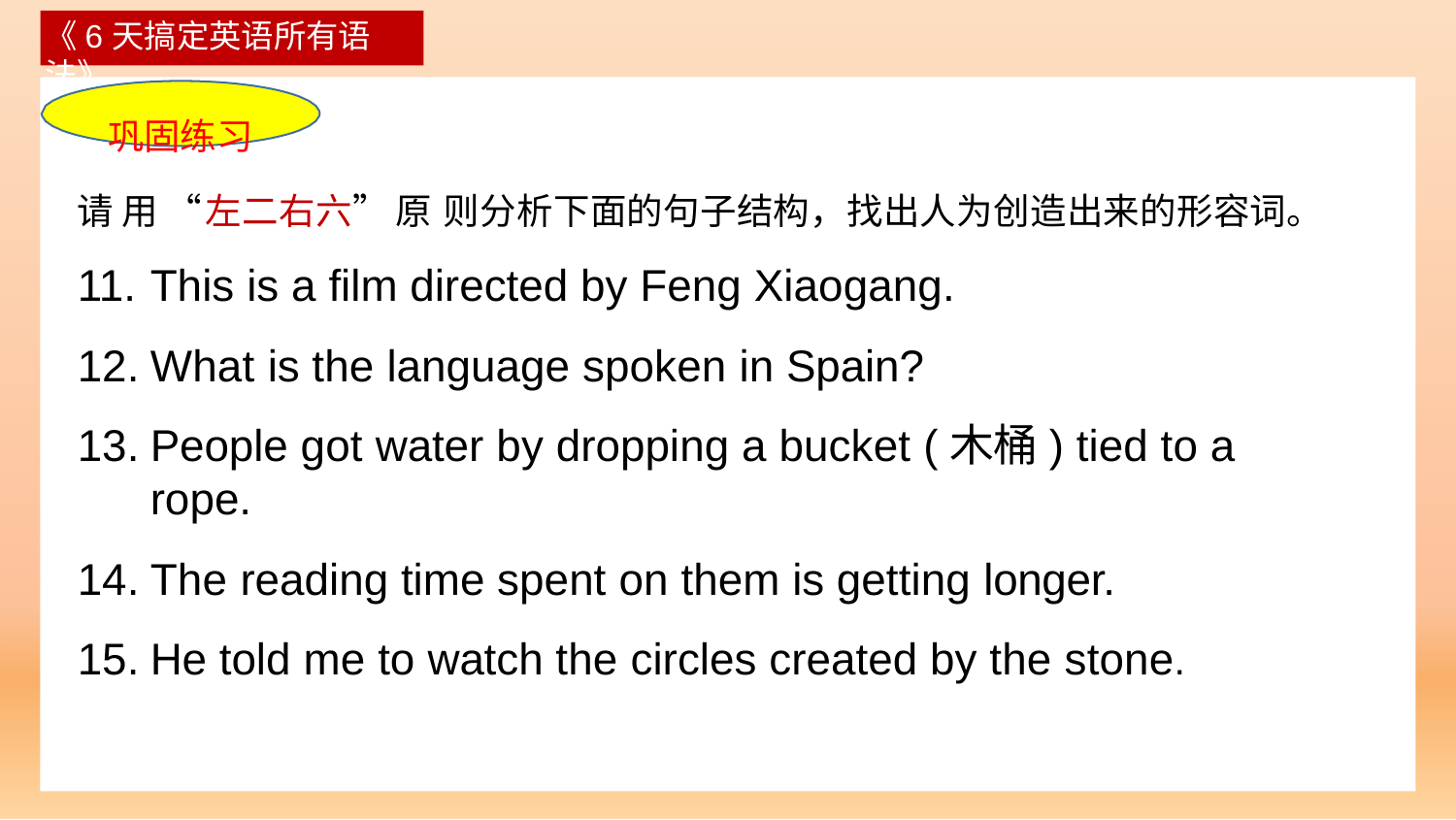

《6天搞定英语所有语法》

巩固练习

请用“左二右六”原则分析下面的句子结构，找出人为创造出来的形容词。
This is a film directed by Feng Xiaogang.
What is the language spoken in Spain?
People got water by dropping a bucket (木桶) tied to a rope.
The reading time spent on them is getting longer.
He told me to watch the circles created by the stone.